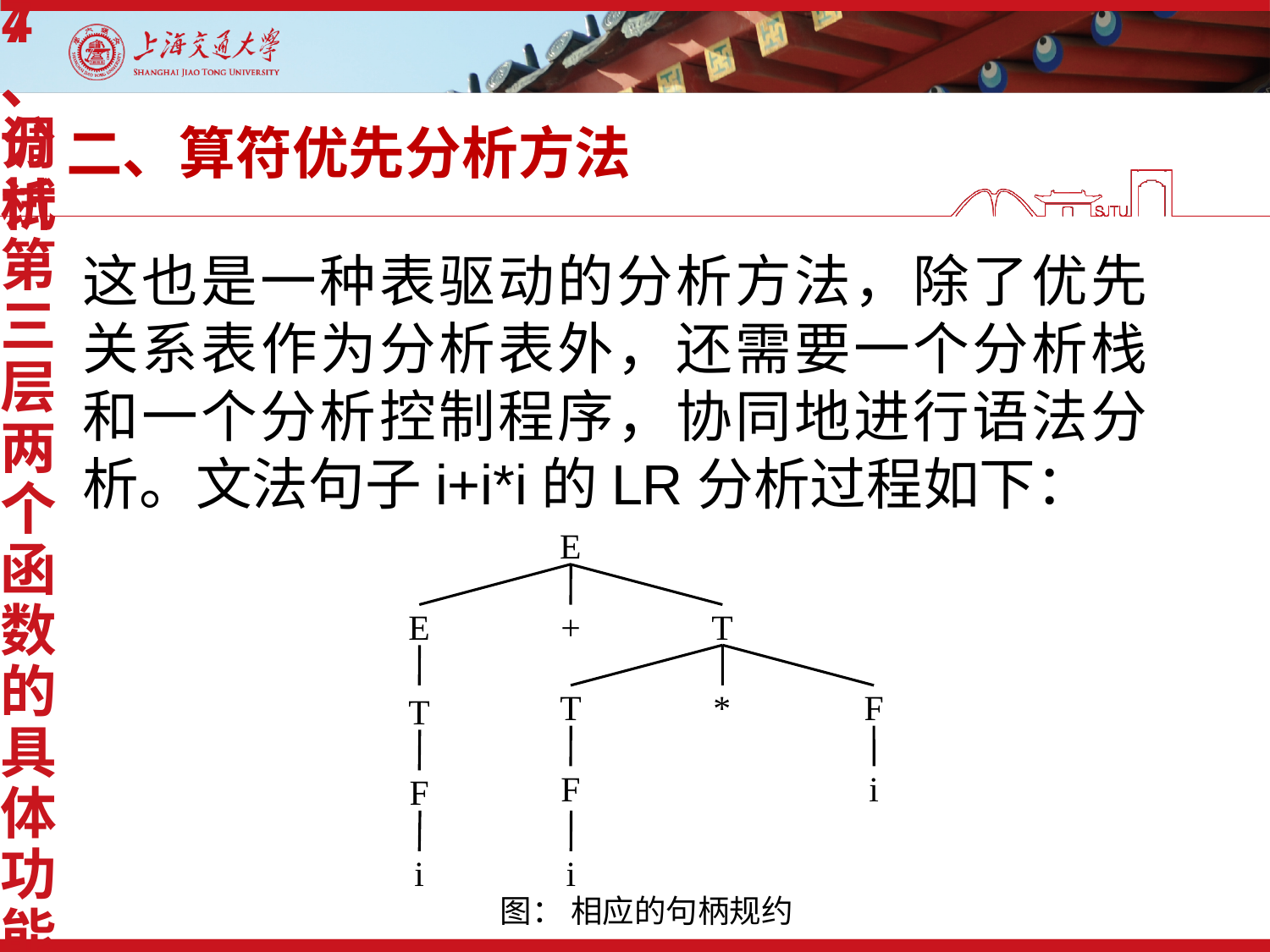

4、分析第三层两个函数的具体功能
7、调试
# 二、算符优先分析方法
这也是一种表驱动的分析方法，除了优先关系表作为分析表外，还需要一个分析栈和一个分析控制程序，协同地进行语法分析。文法句子i+i*i的LR分析过程如下：

E

E
+
T

T
*
F
T

F
i
F

i
i
图： 相应的句柄规约